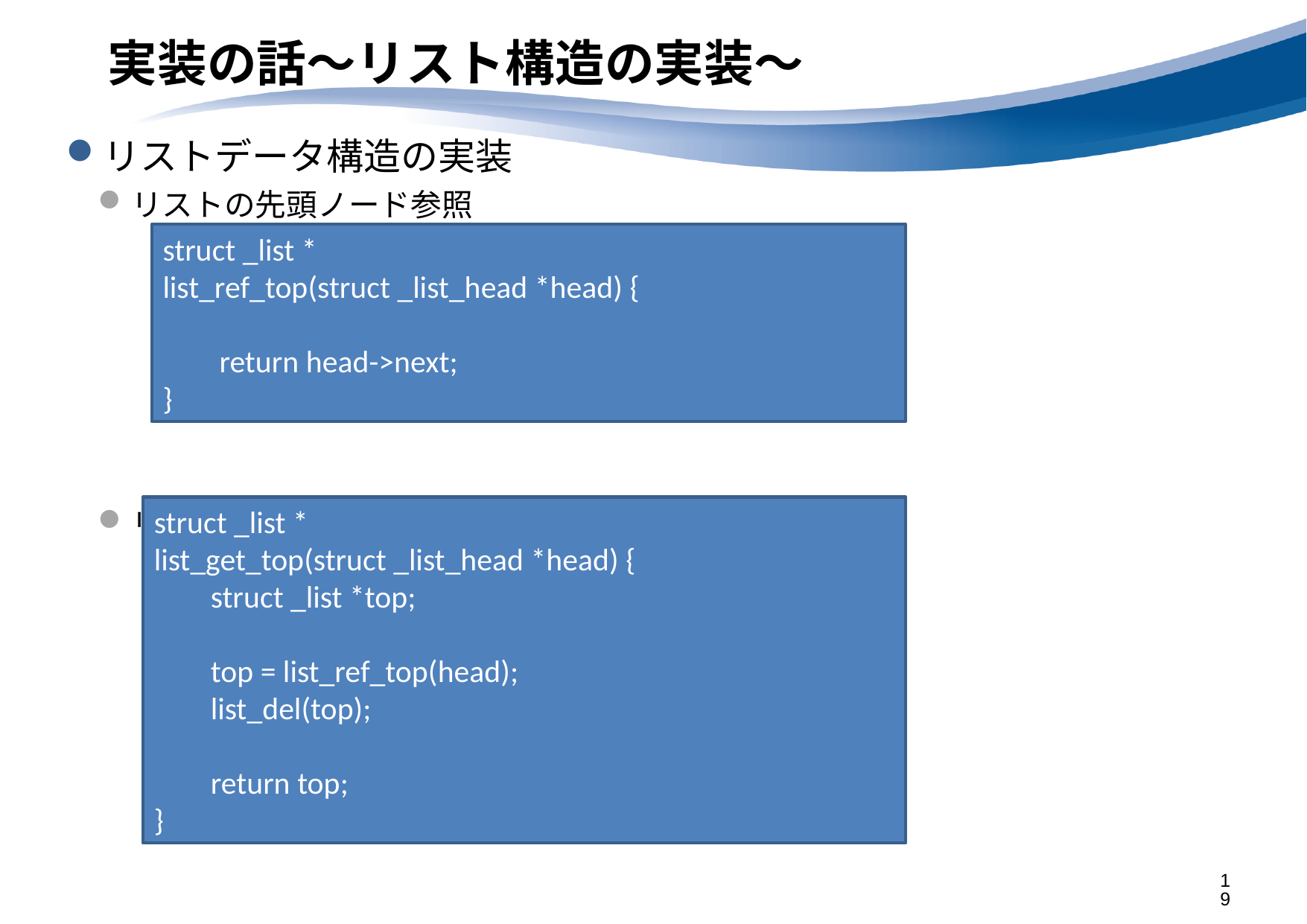

# 実装の話～リスト構造の実装～
リストデータ構造の実装
リストの先頭ノード参照

リストの先頭ノードをリストから外して取り出す
struct _list *
list_ref_top(struct _list_head *head) {

        return head->next;
}
struct _list *
list_get_top(struct _list_head *head) {
        struct _list *top;

        top = list_ref_top(head);
        list_del(top);

        return top;
}
19